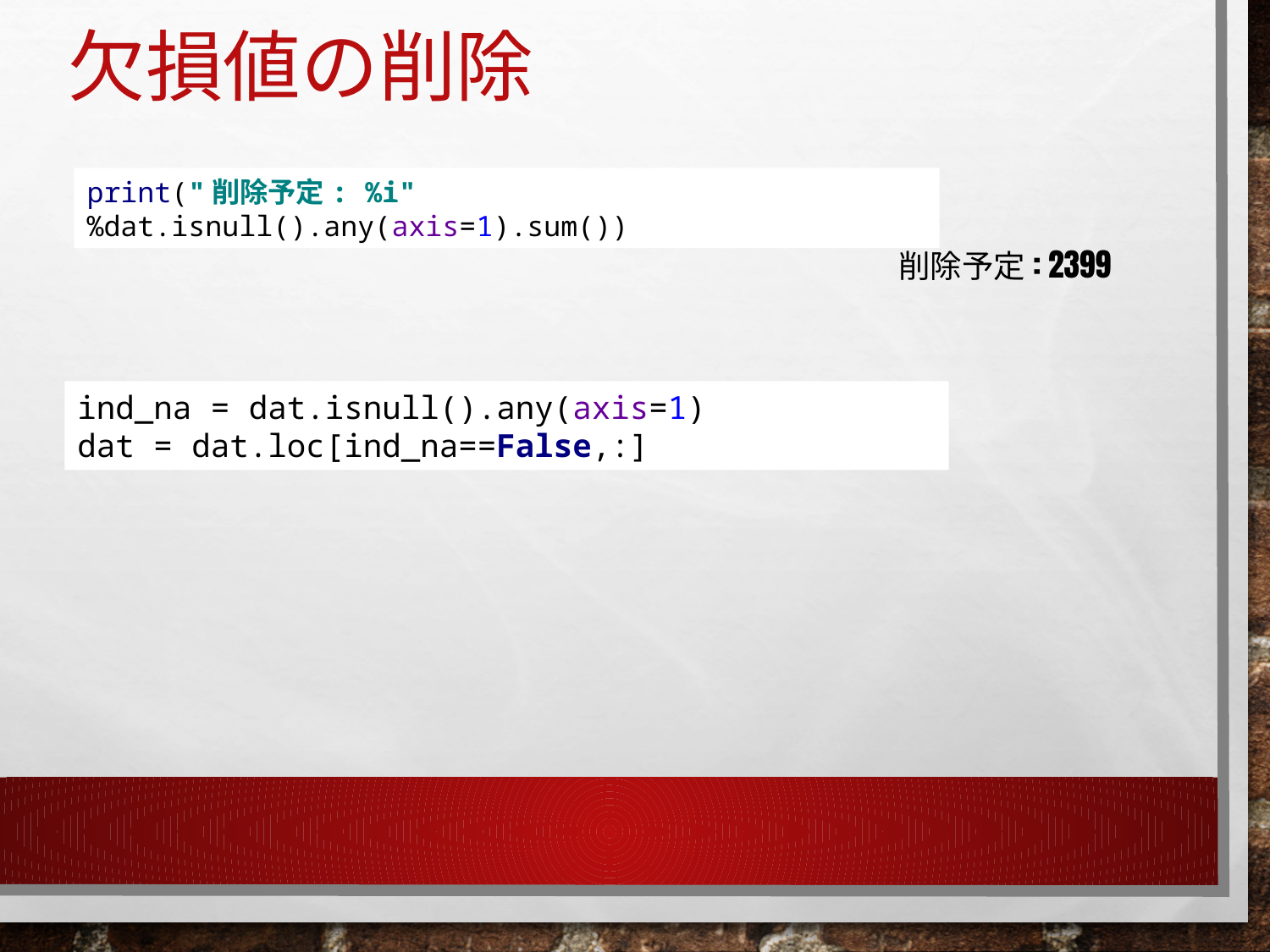

欠損値の削除
print("削除予定: %i" %dat.isnull().any(axis=1).sum())
削除予定: 2399
ind_na = dat.isnull().any(axis=1)
dat = dat.loc[ind_na==False,:]